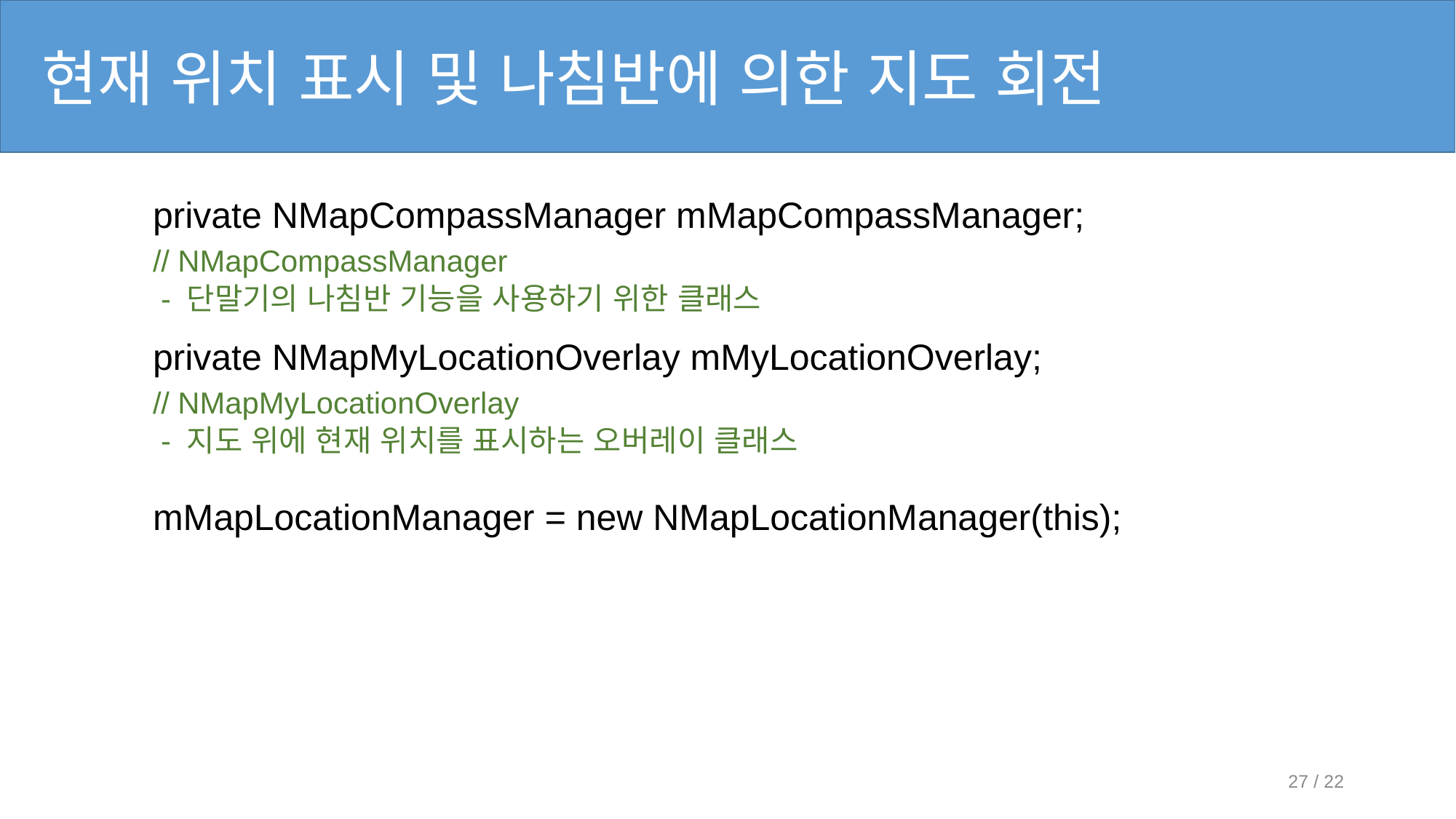

현재 위치 표시 및 나침반에 의한 지도 회전
	private NMapCompassManager mMapCompassManager;
	// NMapCompassManager
              - 단말기의 나침반 기능을 사용하기 위한 클래스

	private NMapMyLocationOverlay mMyLocationOverlay;
	// NMapMyLocationOverlay
              - 지도 위에 현재 위치를 표시하는 오버레이 클래스

	mMapLocationManager = new NMapLocationManager(this);
27 / 22